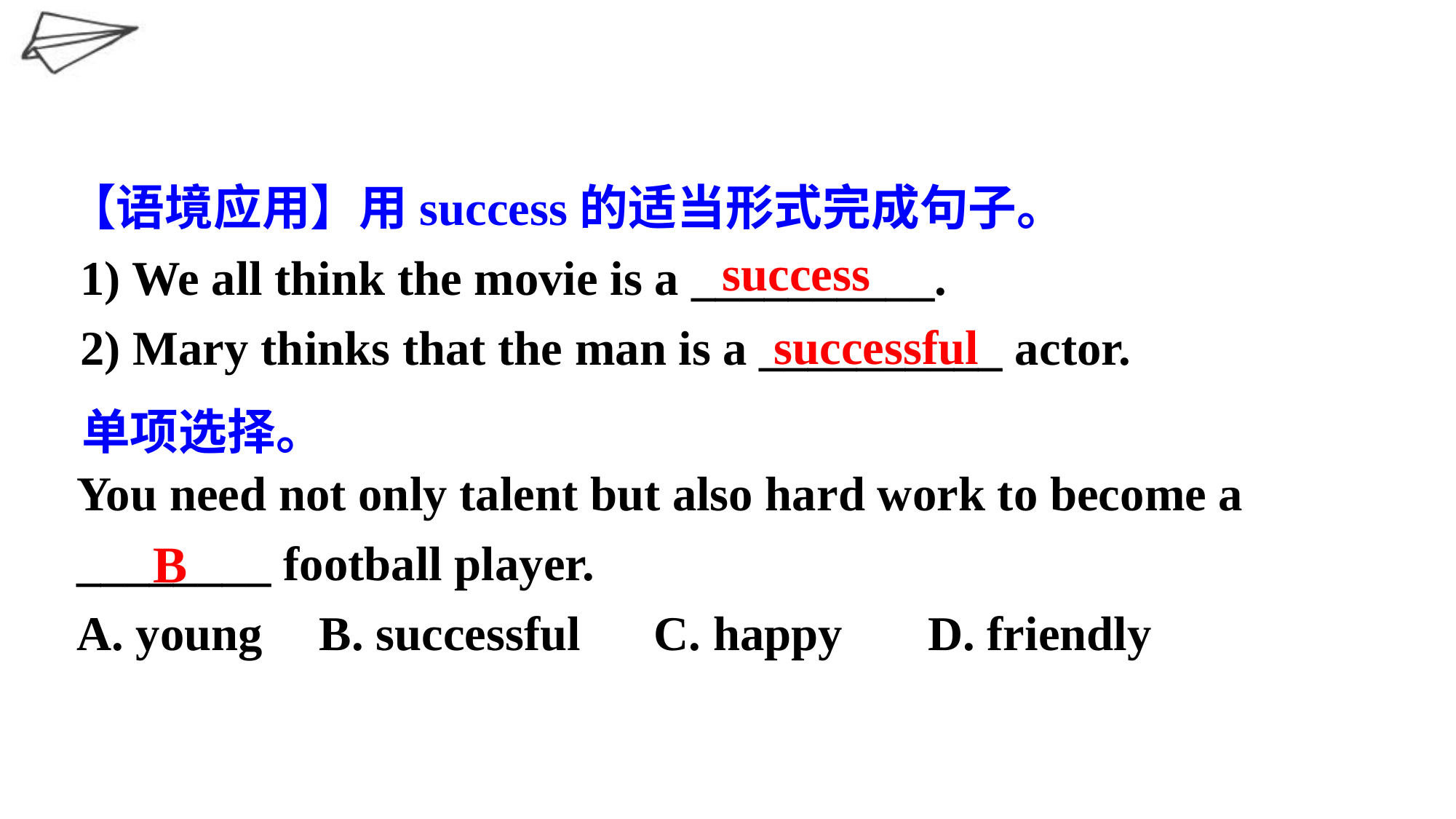

【语境应用】用success的适当形式完成句子。
 1) We all think the movie is a __________.
 2) Mary thinks that the man is a __________ actor.
success
successful
单项选择。
You need not only talent but also hard work to become a ________ football player.
A. young	  B. successful      C. happy       D. friendly
B